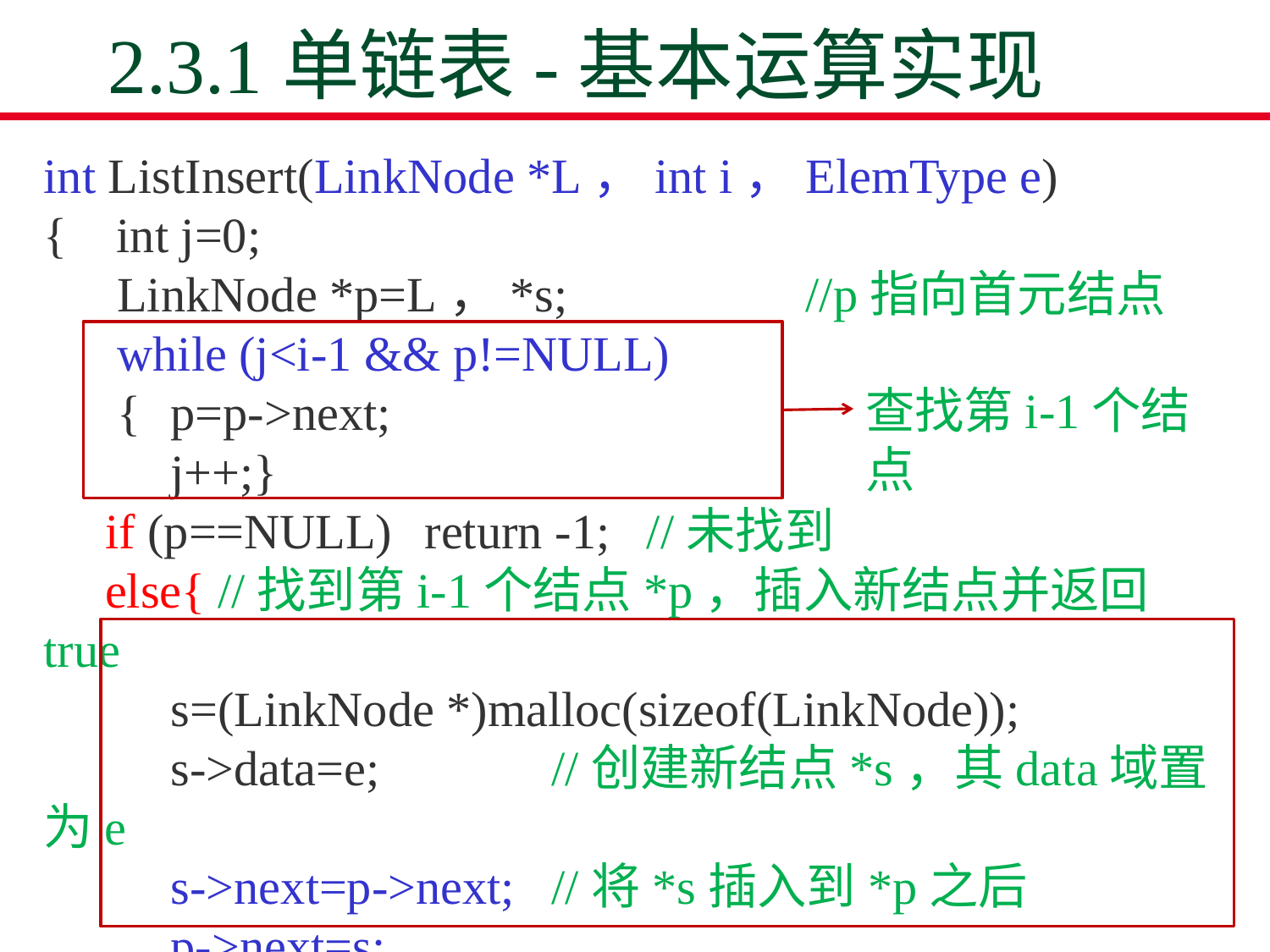

# 2.3.1单链表-基本运算实现
int ListInsert(LinkNode *L，int i，ElemType e)
{    int j=0;
      LinkNode *p=L，*s;          	//p指向首元结点
      while (j<i-1 && p!=NULL)
      {	p=p->next;
	j++;}
     if (p==NULL)	return -1;   //未找到
     else{ //找到第i-1个结点*p，插入新结点并返回true
	s=(LinkNode *)malloc(sizeof(LinkNode));
	s->data=e;		//创建新结点*s，其data域置为e
	s->next=p->next;	//将*s插入到*p之后
	p->next=s;
	return true;   }}

查找第i-1个结点